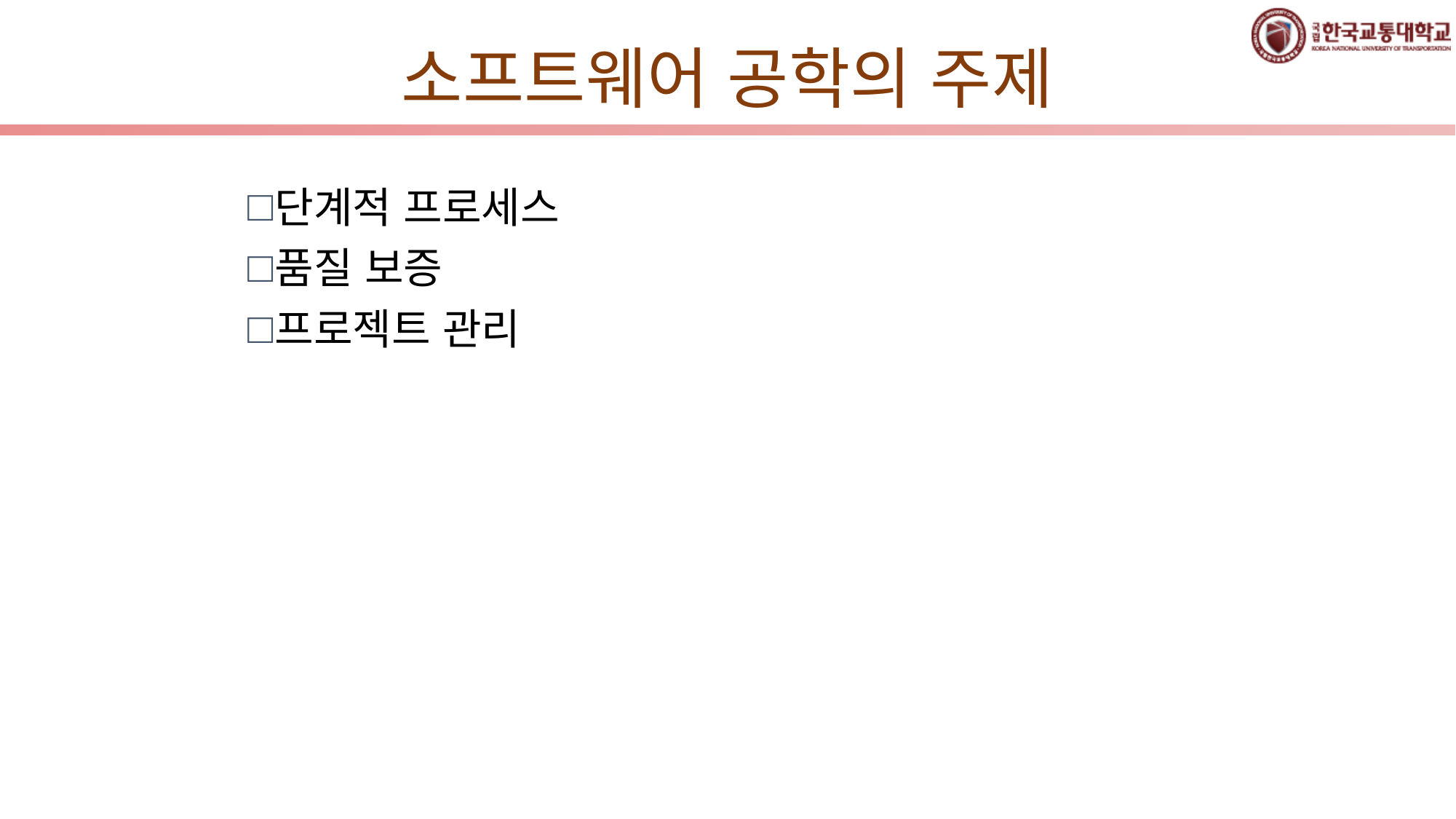

# 소프트웨어 공학의 주제
단계적 프로세스
품질 보증
프로젝트 관리
21